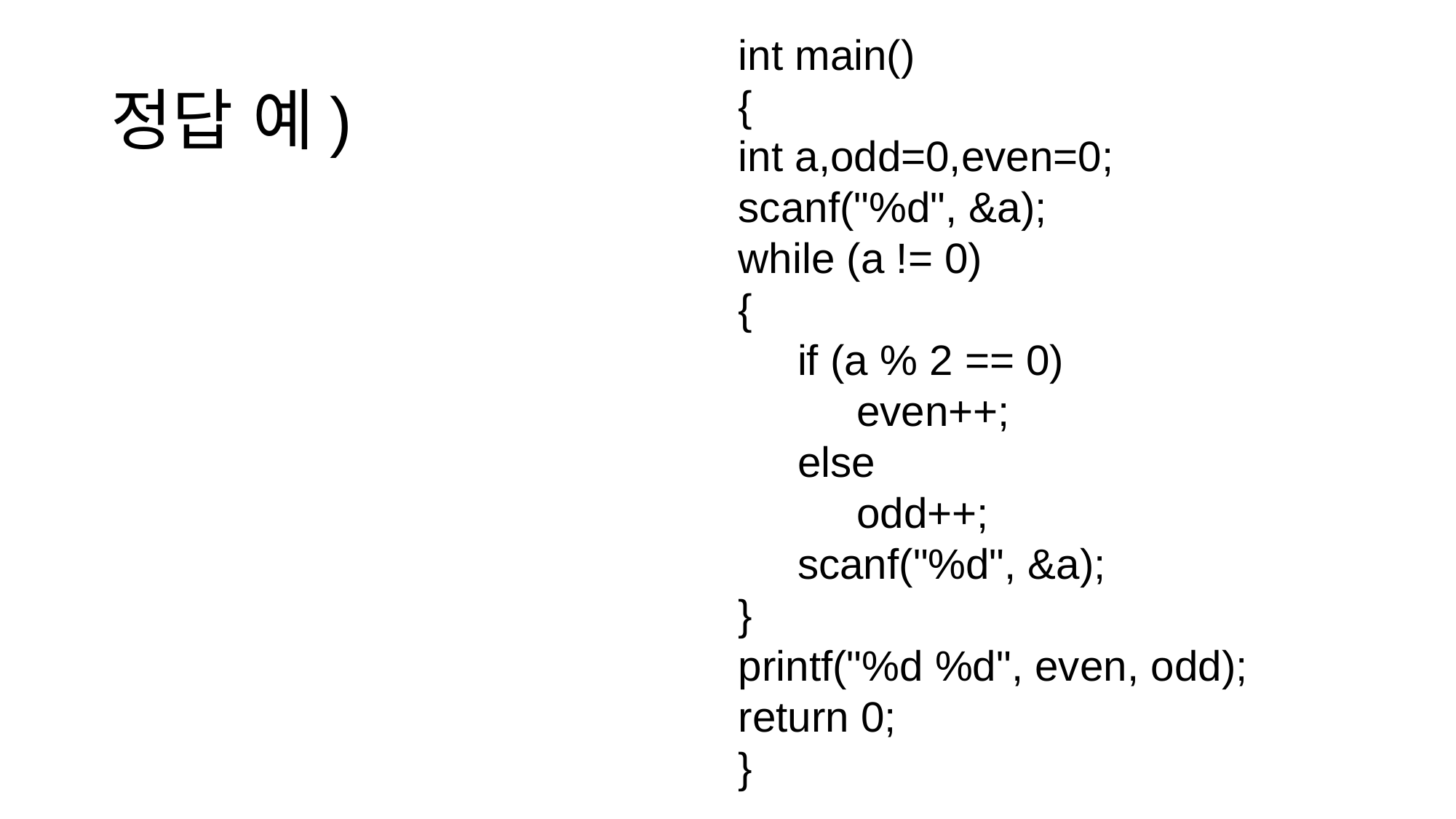

int main()
{
int a,odd=0,even=0;
scanf("%d", &a);
while (a != 0)
{
     if (a % 2 == 0)
          even++;
     else
          odd++;
     scanf("%d", &a);
}
printf("%d %d", even, odd);
return 0;
}
# 정답 예)